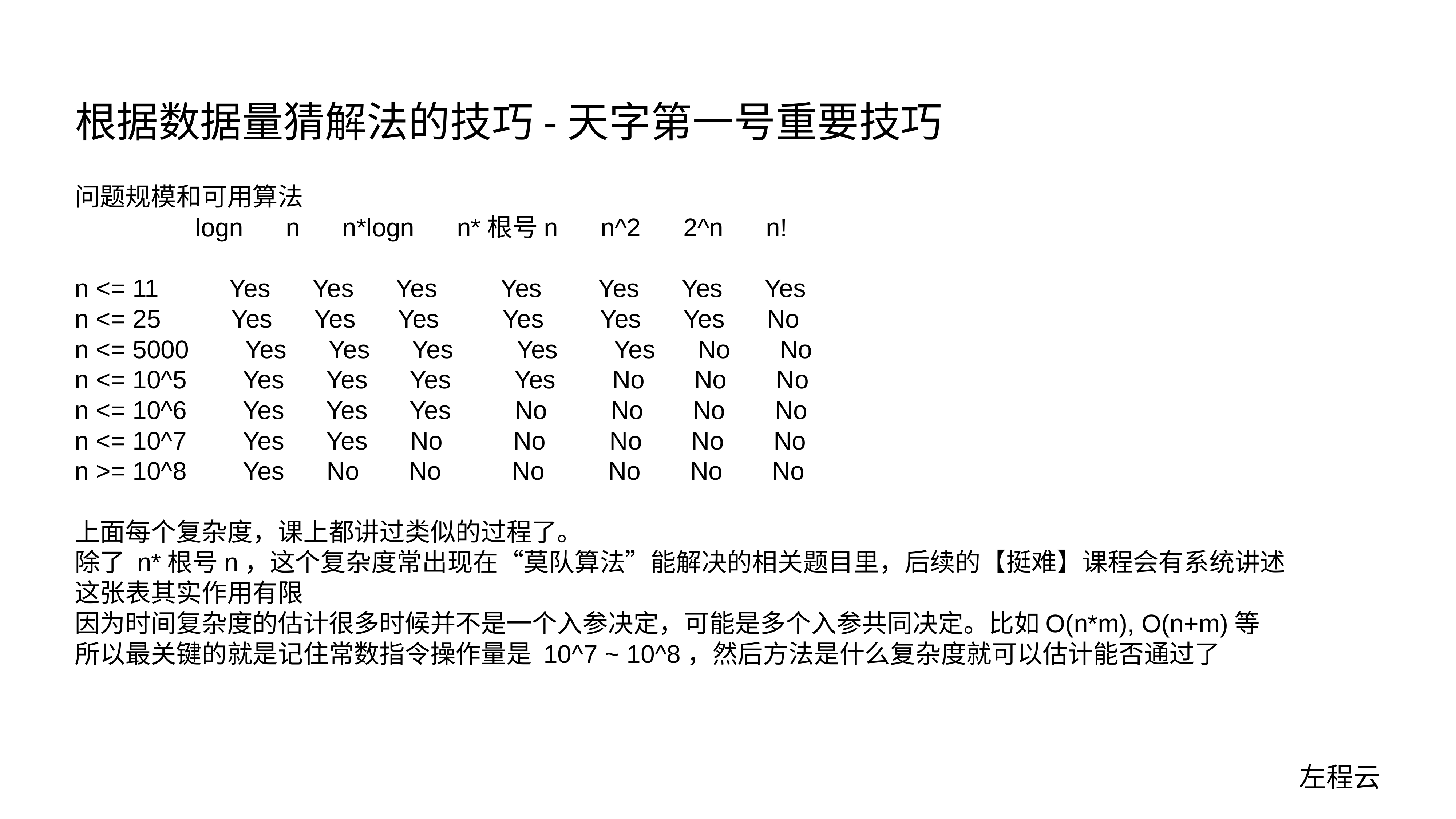

# 根据数据量猜解法的技巧-天字第一号重要技巧
问题规模和可用算法
                 logn      n      n*logn      n*根号n      n^2      2^n      n!

n <= 11          Yes      Yes      Yes         Yes        Yes      Yes      Yes
n <= 25          Yes      Yes      Yes         Yes        Yes      Yes      No
n <= 5000        Yes      Yes      Yes         Yes        Yes      No       No
n <= 10^5        Yes      Yes      Yes         Yes        No       No       No
n <= 10^6        Yes      Yes      Yes         No         No       No       No
n <= 10^7        Yes      Yes      No          No         No       No       No
n >= 10^8        Yes      No       No          No         No       No       No

上面每个复杂度，课上都讲过类似的过程了。
除了 n*根号n，这个复杂度常出现在“莫队算法”能解决的相关题目里，后续的【挺难】课程会有系统讲述
这张表其实作用有限
因为时间复杂度的估计很多时候并不是一个入参决定，可能是多个入参共同决定。比如O(n*m), O(n+m)等
所以最关键的就是记住常数指令操作量是 10^7 ~ 10^8，然后方法是什么复杂度就可以估计能否通过了
左程云